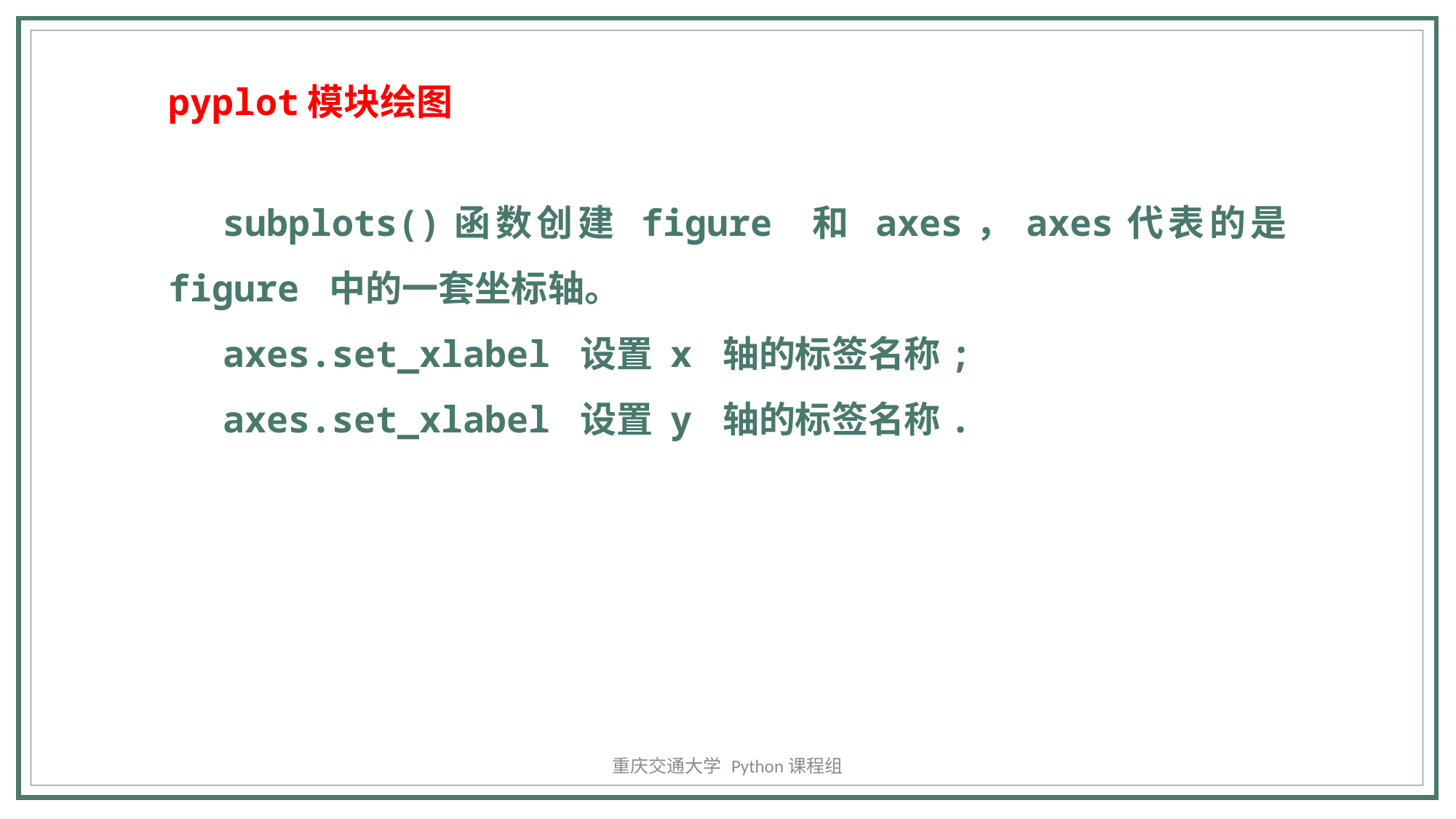

pyplot模块绘图
subplots()函数创建 figure 和 axes，axes代表的是 figure 中的一套坐标轴。
axes.set_xlabel 设置 x 轴的标签名称;
axes.set_xlabel 设置 y 轴的标签名称.
重庆交通大学 Python课程组